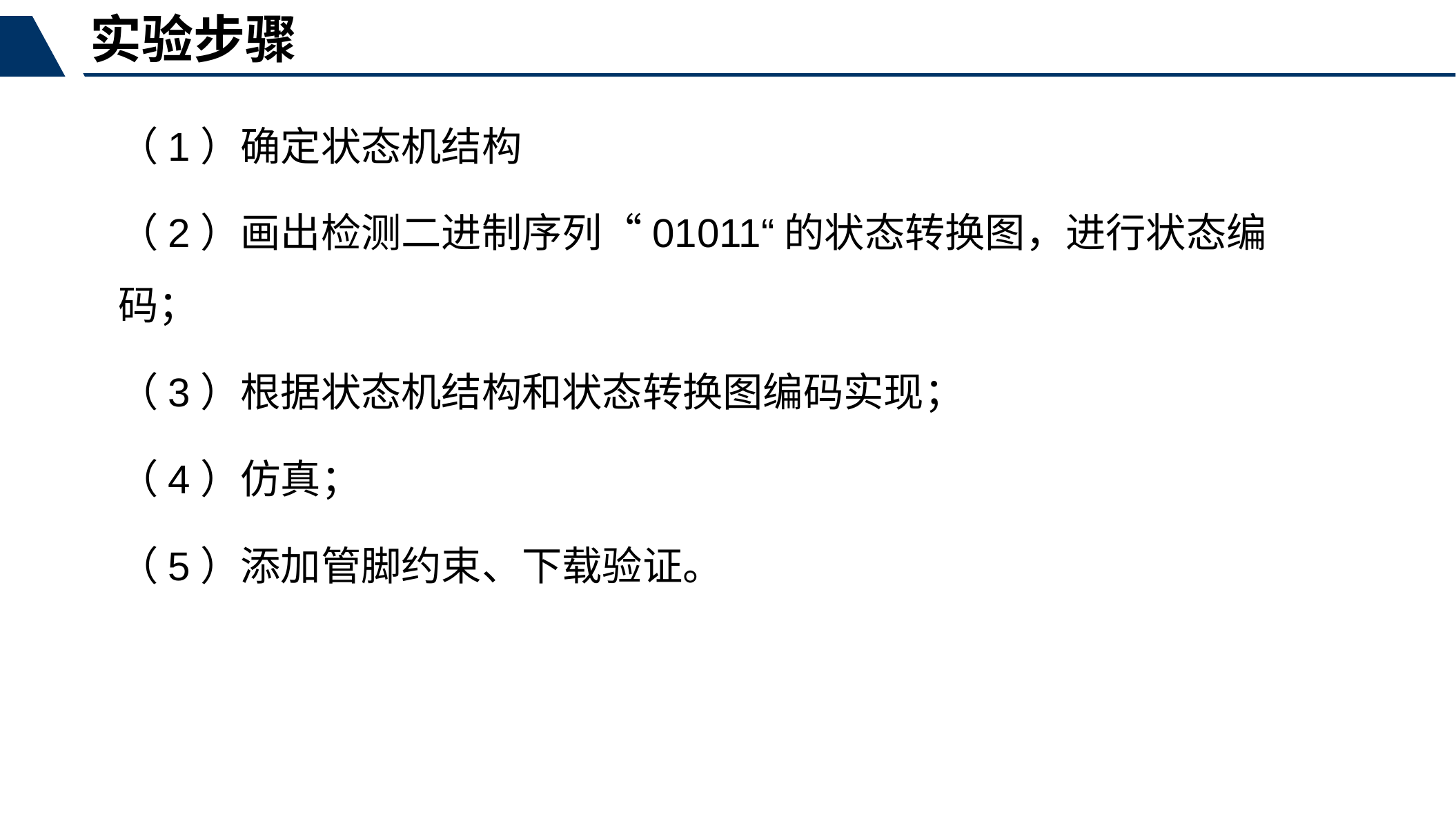

实验步骤

（1）确定状态机结构
（2）画出检测二进制序列“01011“的状态转换图，进行状态编码；
（3）根据状态机结构和状态转换图编码实现；
（4）仿真；
（5）添加管脚约束、下载验证。